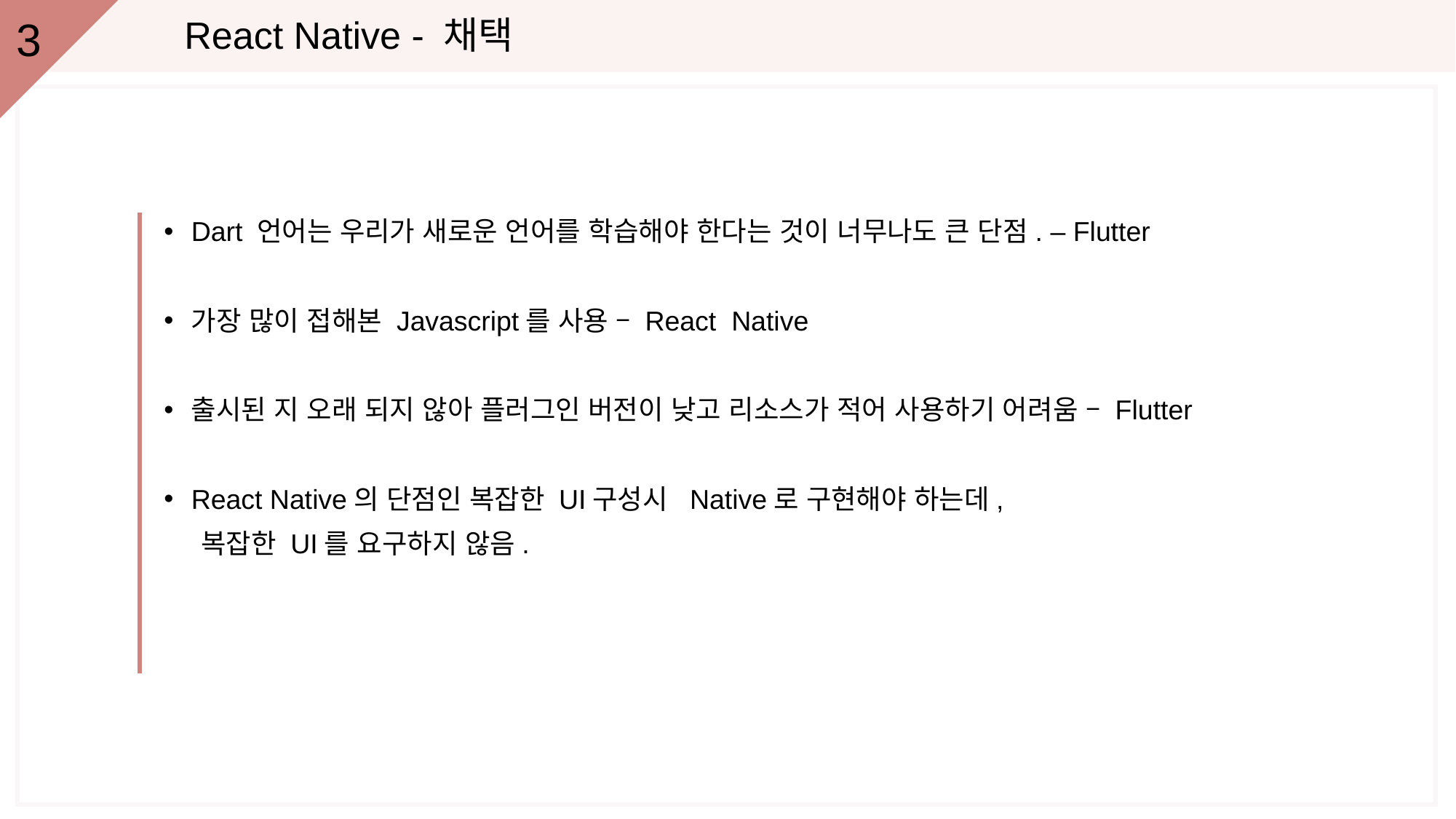

3
React Native - 채택

Dart 언어는 우리가 새로운 언어를 학습해야 한다는 것이 너무나도 큰 단점. – Flutter

가장 많이 접해본 Javascript를 사용 – React  Native

출시된 지 오래 되지 않아 플러그인 버전이 낮고 리소스가 적어 사용하기 어려움 – Flutter

React Native의 단점인 복잡한 UI구성시  Native로 구현해야 하는데,
    복잡한 UI를 요구하지 않음.